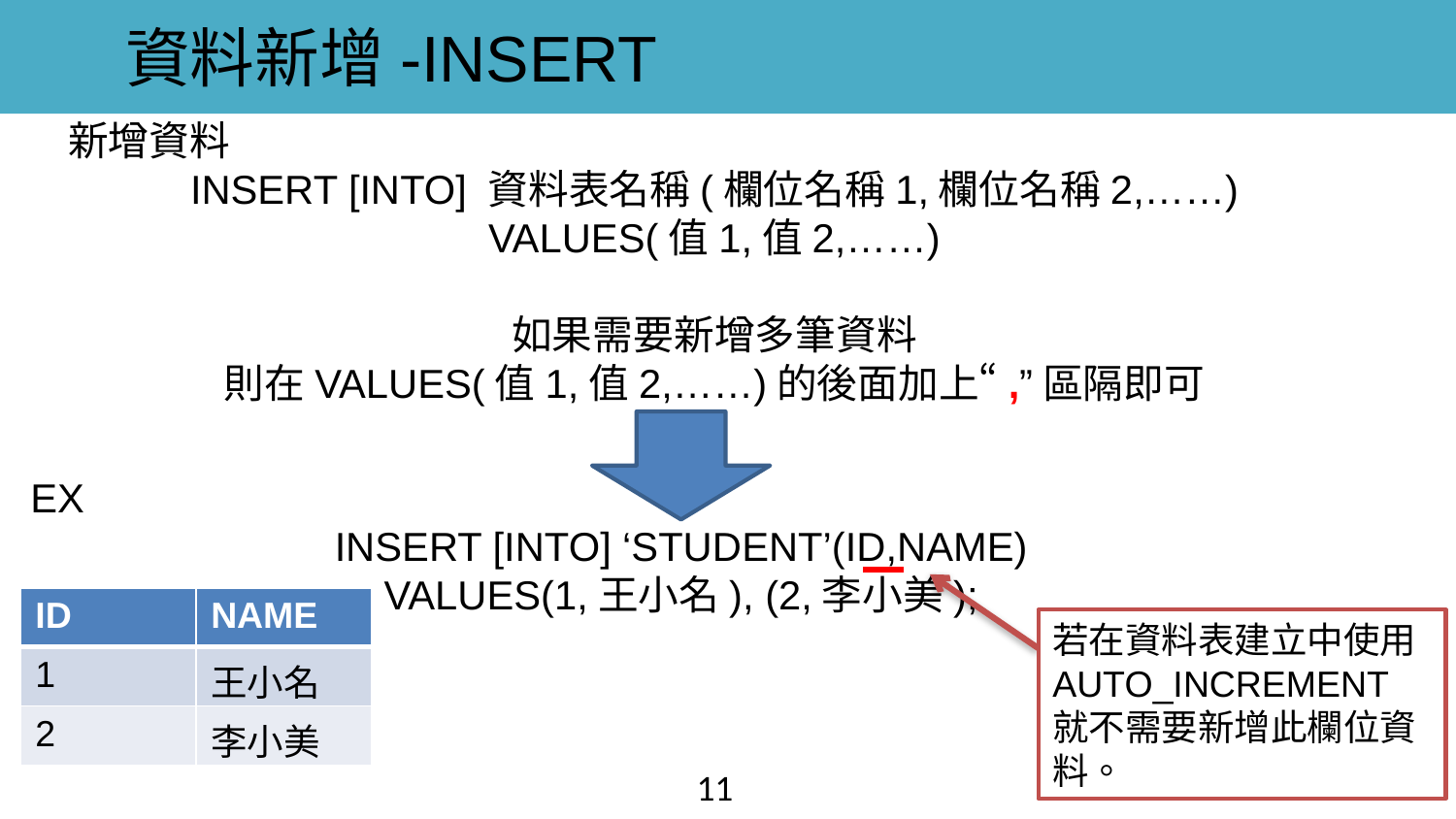

資料新增-INSERT
新增資料
INSERT [INTO] 資料表名稱(欄位名稱1,欄位名稱2,……)
VALUES(值1,值2,……)

如果需要新增多筆資料
則在VALUES(值1,值2,……)的後面加上“,”區隔即可

EX
INSERT [INTO] ‘STUDENT’(ID,NAME)
VALUES(1,王小名), (2,李小美);
| ID | NAME |
| --- | --- |
| 1 | 王小名 |
| 2 | 李小美 |
若在資料表建立中使用AUTO_INCREMENT就不需要新增此欄位資料。
11